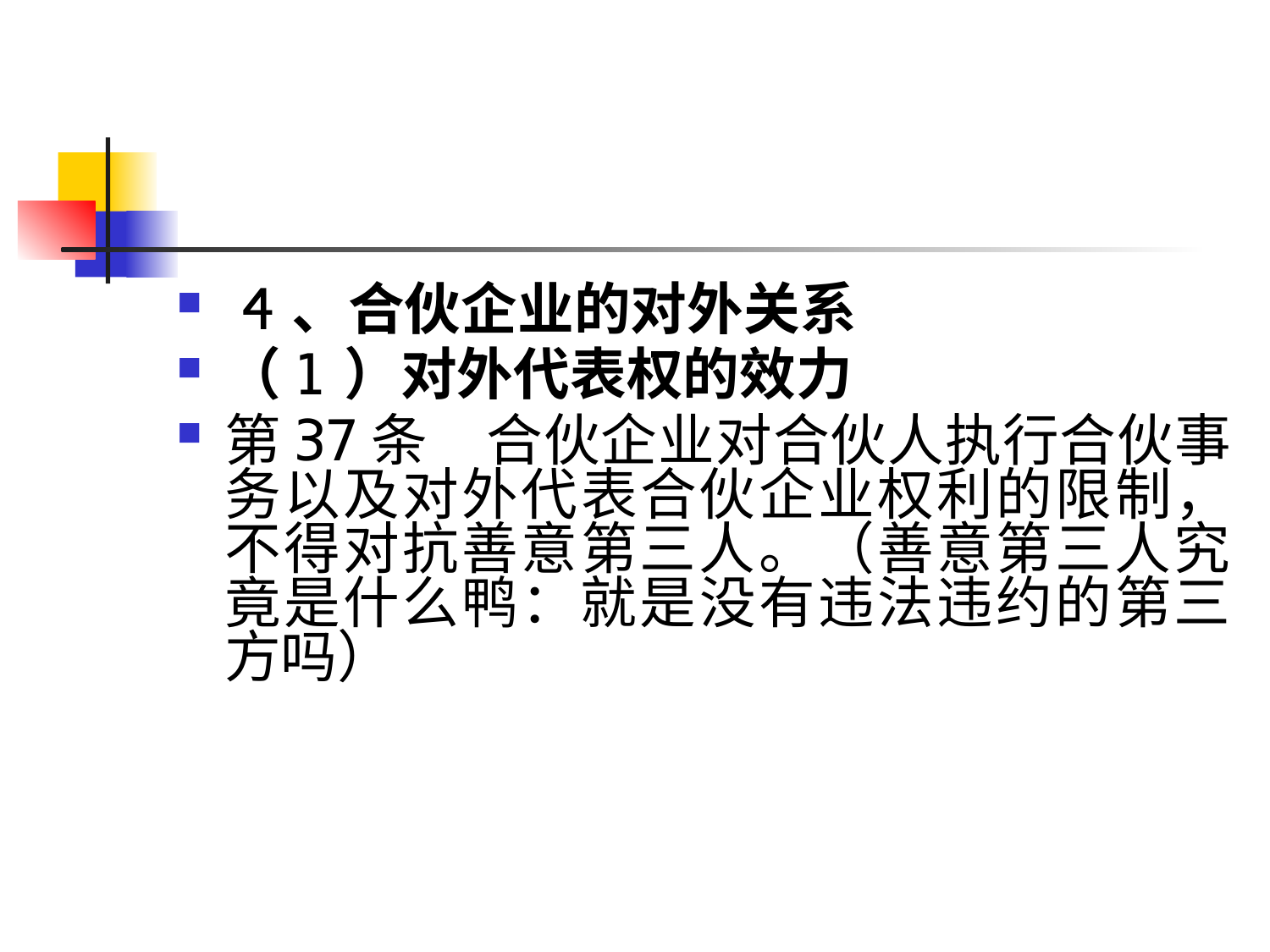

#
 4、合伙企业的对外关系
（1）对外代表权的效力
第37条　合伙企业对合伙人执行合伙事务以及对外代表合伙企业权利的限制，不得对抗善意第三人。（善意第三人究竟是什么鸭：就是没有违法违约的第三方吗）